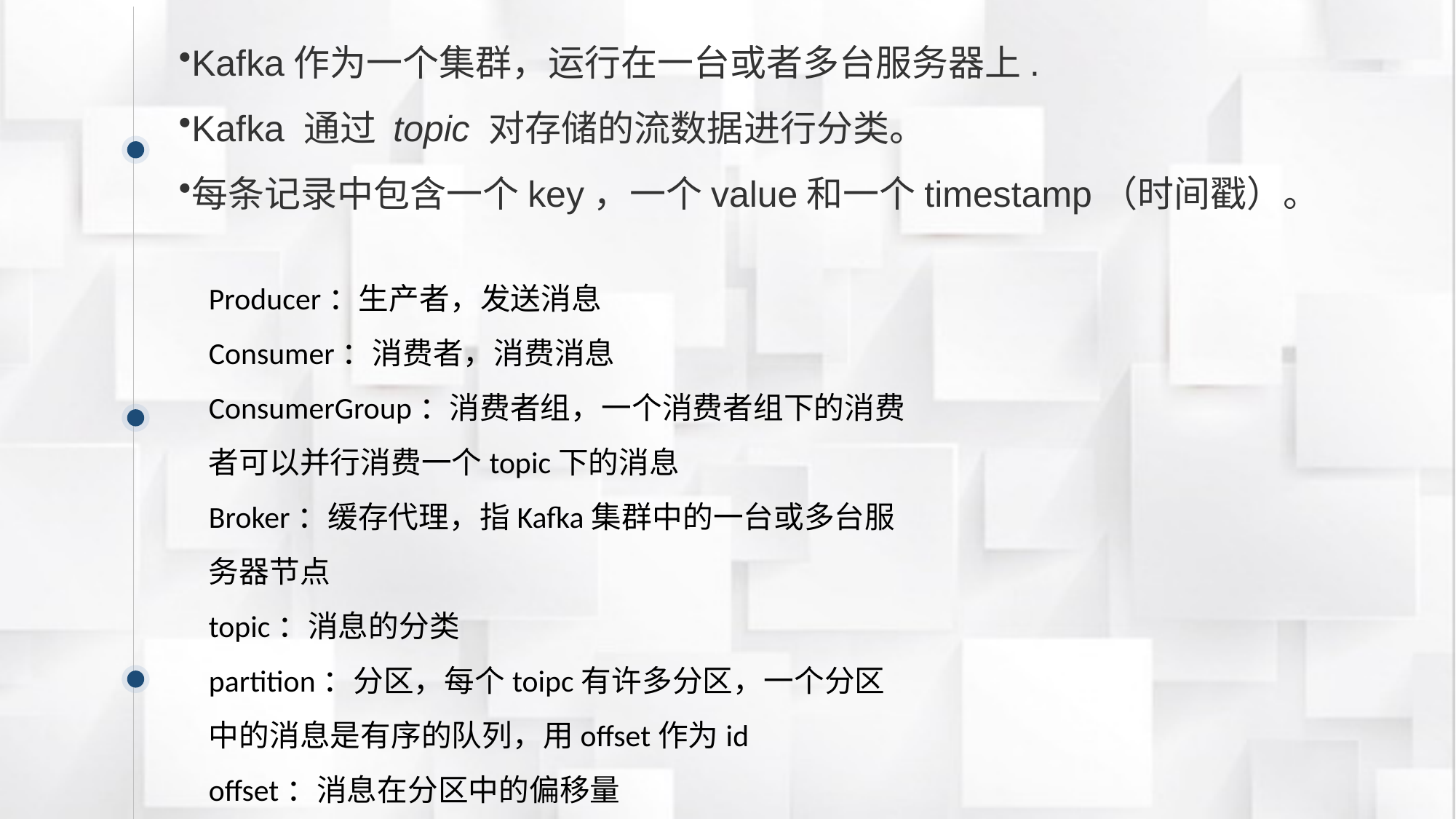

Kafka作为一个集群，运行在一台或者多台服务器上.
Kafka 通过 topic 对存储的流数据进行分类。
每条记录中包含一个key，一个value和一个timestamp（时间戳）。

Producer：生产者，发送消息
Consumer：消费者，消费消息
ConsumerGroup：消费者组，一个消费者组下的消费者可以并行消费一个topic下的消息
Broker：缓存代理，指Kafka集群中的一台或多台服务器节点
topic：消息的分类
partition：分区，每个toipc有许多分区，一个分区中的消息是有序的队列，用offset作为id
offset：消息在分区中的偏移量